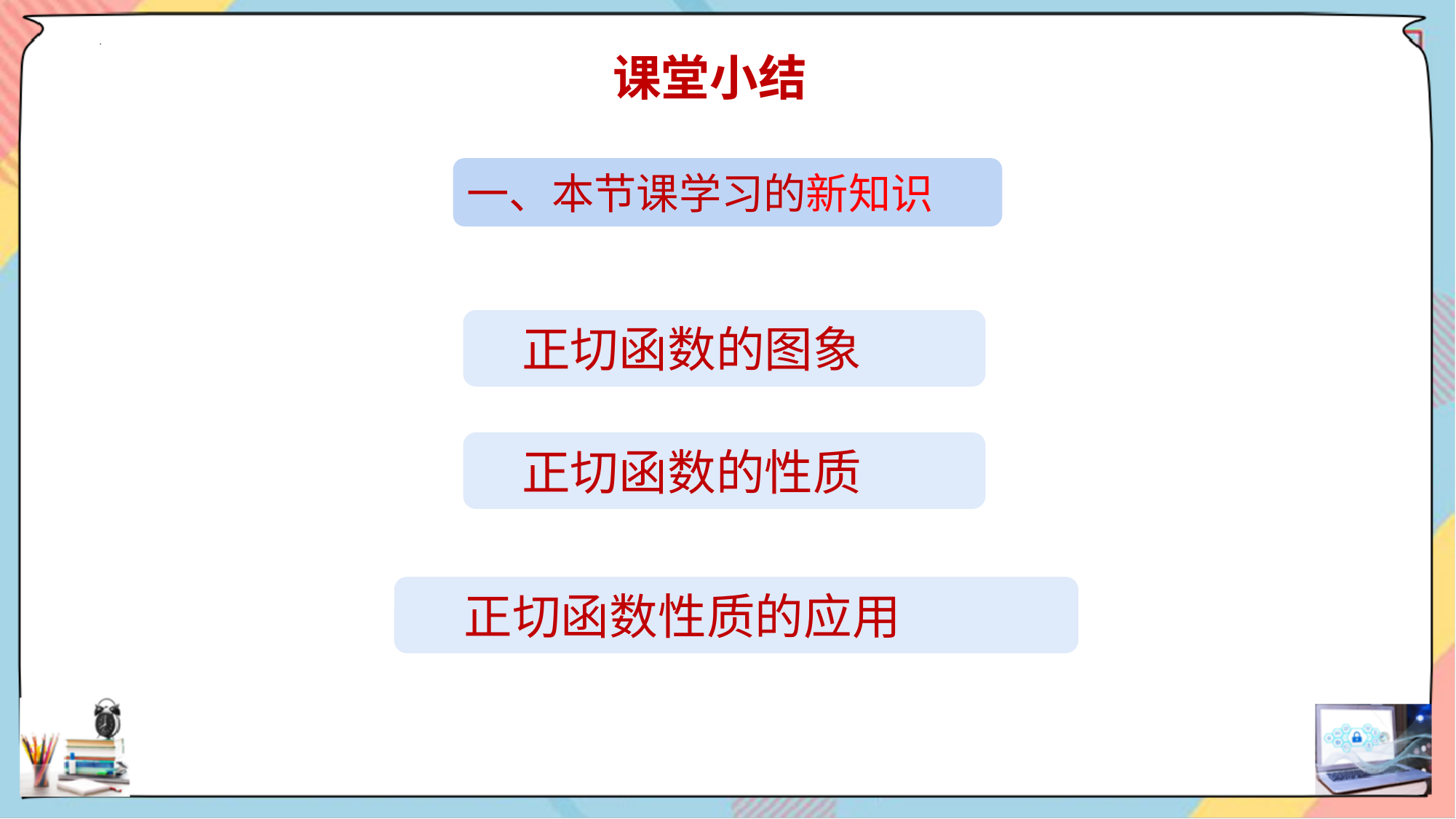

课堂小结
一、本节课学习的新知识
   正切函数的图象
   正切函数的性质
    正切函数性质的应用